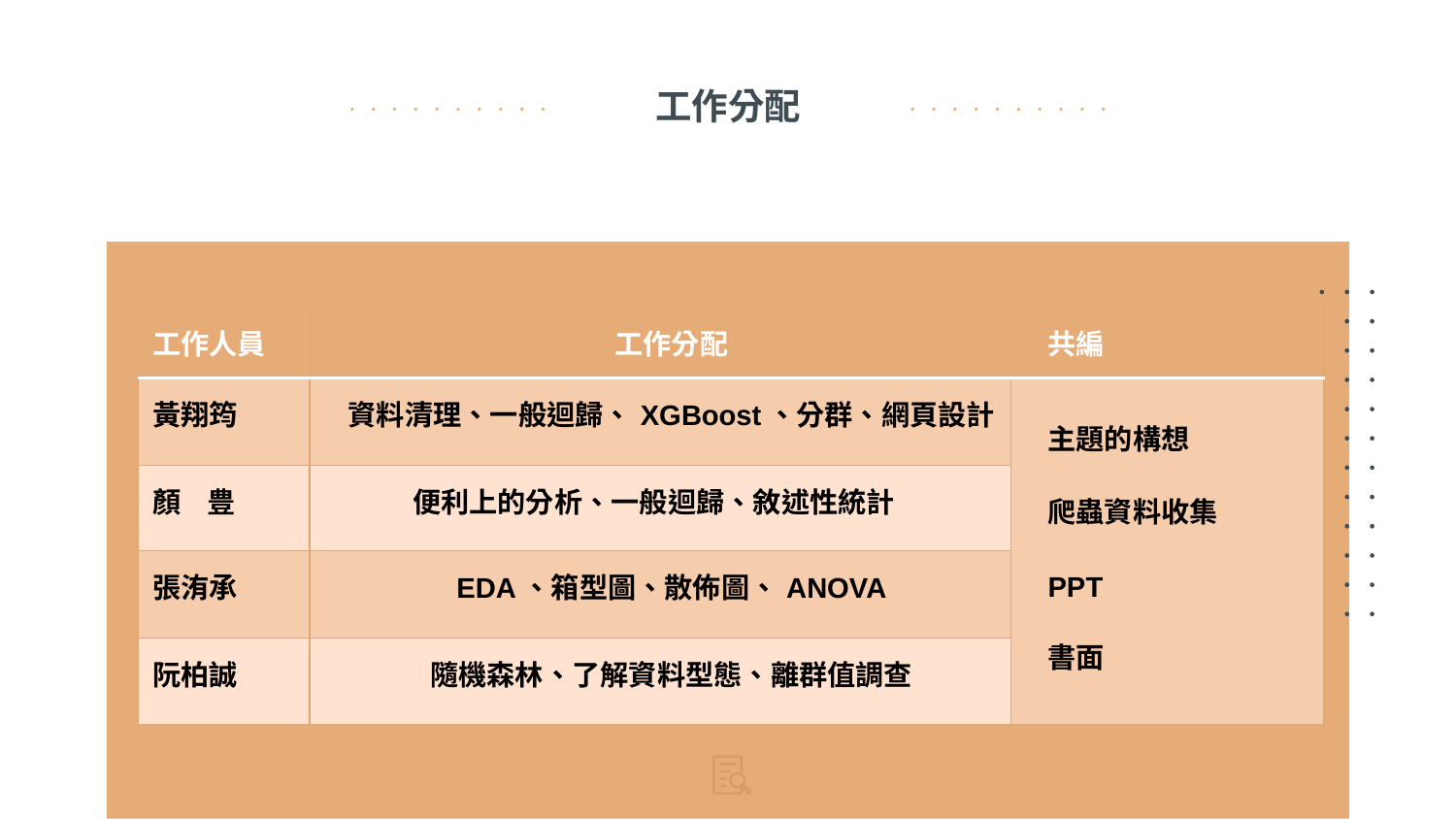

# 工作分配

| 工作人員 | 工作分配 | 共編 |
| --- | --- | --- |
| 黃翔筠 | 資料清理、一般迴歸、XGBoost、分群、網頁設計 | 主題的構想 爬蟲資料收集 PPT 書面 |
| 顏 豊 | 便利上的分析、一般迴歸、敘述性統計 |  |
| 張洧承 | EDA、箱型圖、散佈圖、ANOVA |  |
| 阮柏誠 | 隨機森林、了解資料型態、離群值調查 |  |

41